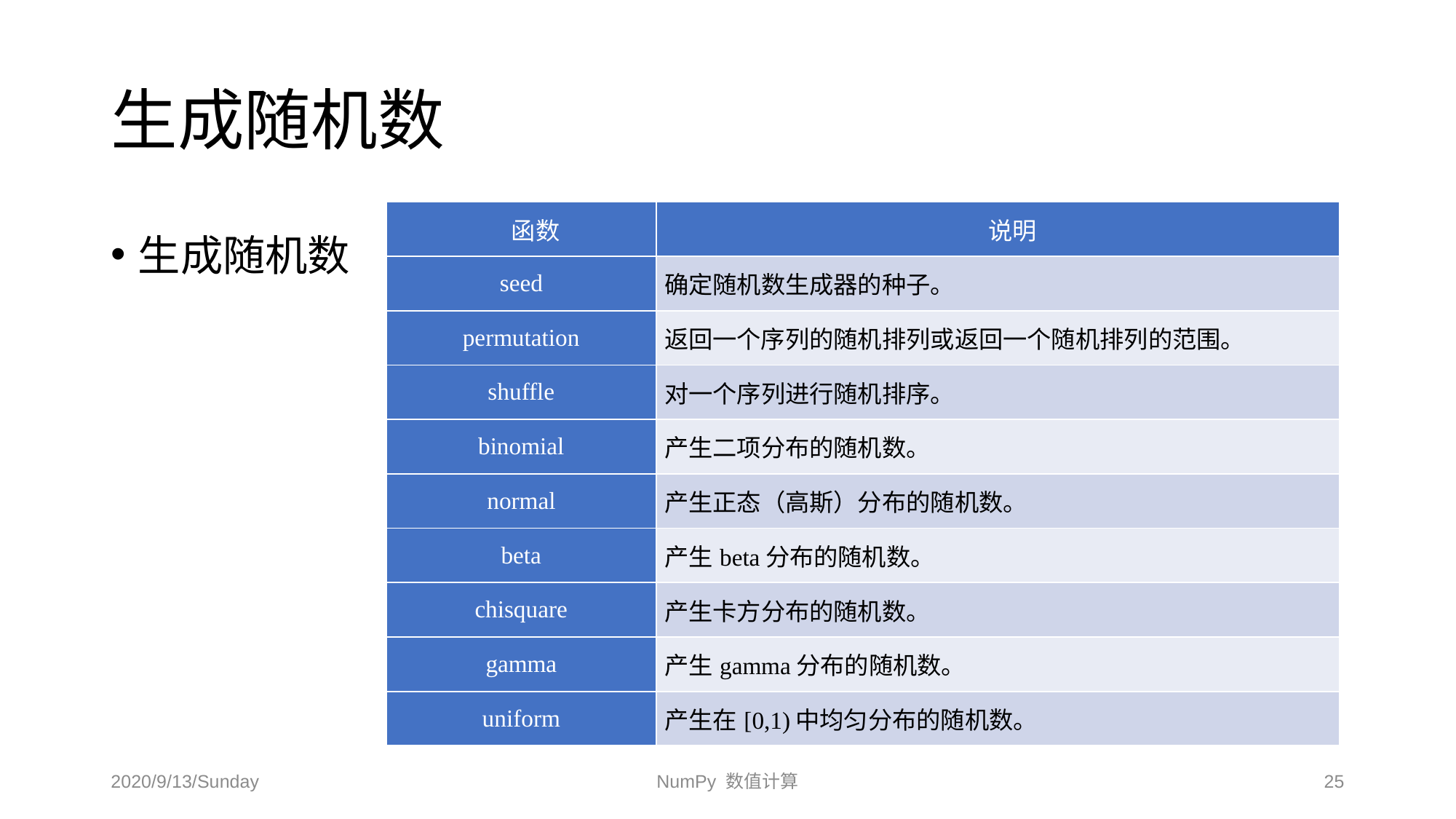

# 生成随机数
| 函数 | 说明 |
| --- | --- |
| seed | 确定随机数生成器的种子。 |
| permutation | 返回一个序列的随机排列或返回一个随机排列的范围。 |
| shuffle | 对一个序列进行随机排序。 |
| binomial | 产生二项分布的随机数。 |
| normal | 产生正态（高斯）分布的随机数。 |
| beta | 产生beta分布的随机数。 |
| chisquare | 产生卡方分布的随机数。 |
| gamma | 产生gamma分布的随机数。 |
| uniform | 产生在[0,1)中均匀分布的随机数。 |
生成随机数
2020/9/13/Sunday
NumPy 数值计算
25